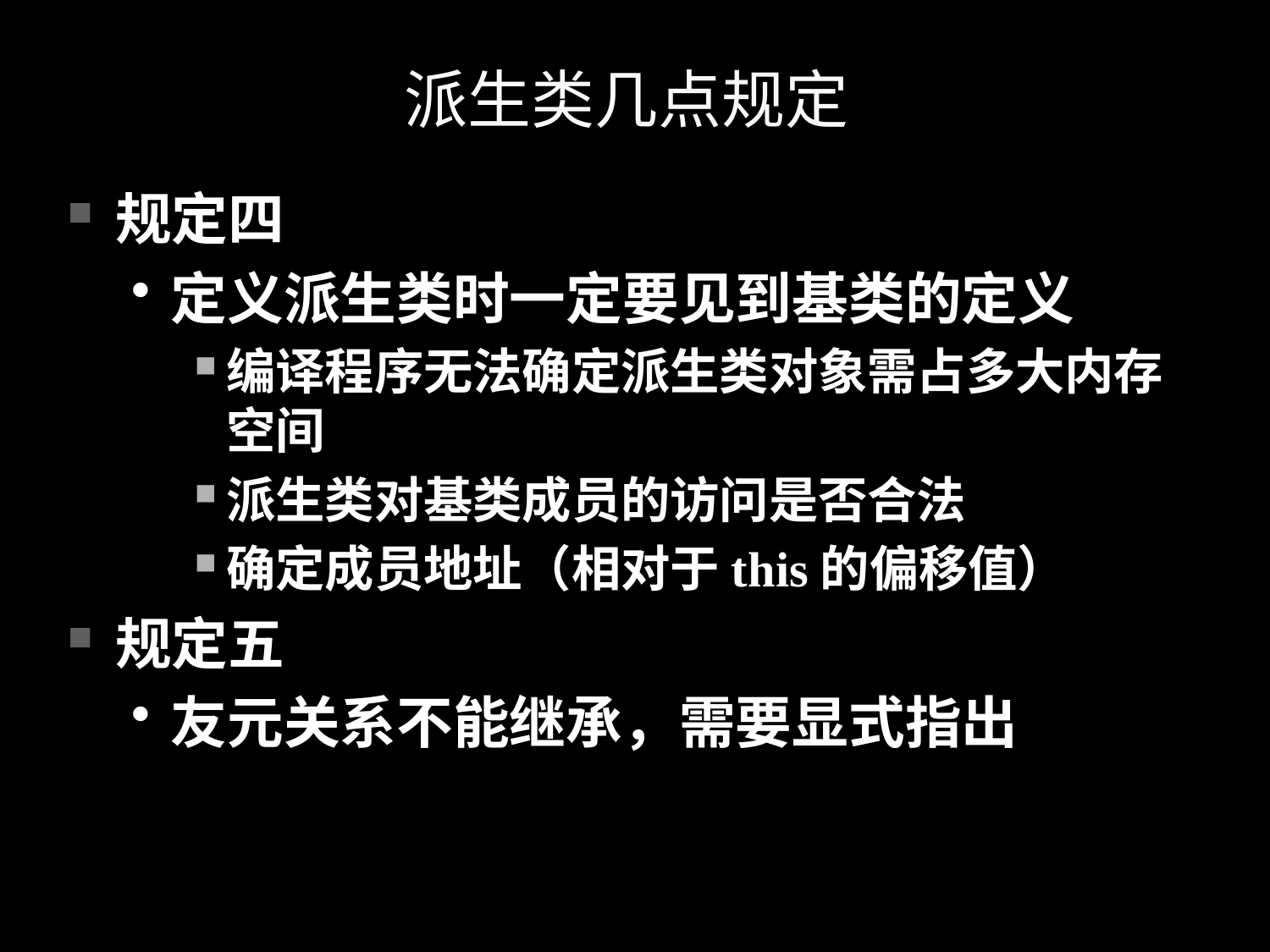

# 派生类几点规定
规定四
定义派生类时一定要见到基类的定义
编译程序无法确定派生类对象需占多大内存空间
派生类对基类成员的访问是否合法
确定成员地址（相对于this的偏移值）
规定五
友元关系不能继承，需要显式指出